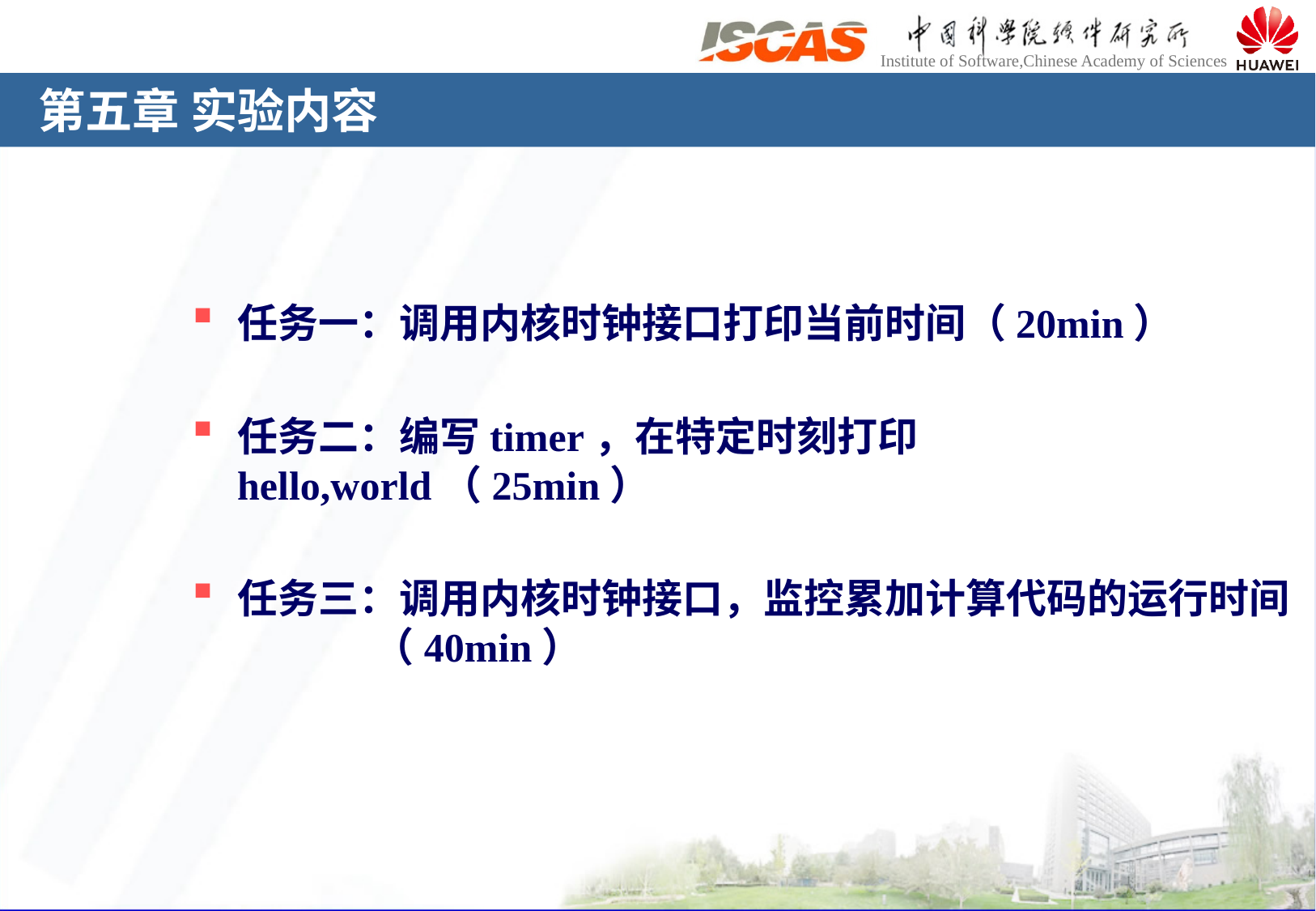

# 第五章 实验内容

任务一：调用内核时钟接口打印当前时间（20min）

任务二：编写timer，在特定时刻打印 hello,world（25min）

任务三：调用内核时钟接口，监控累加计算代码的运行时间
               （40min）